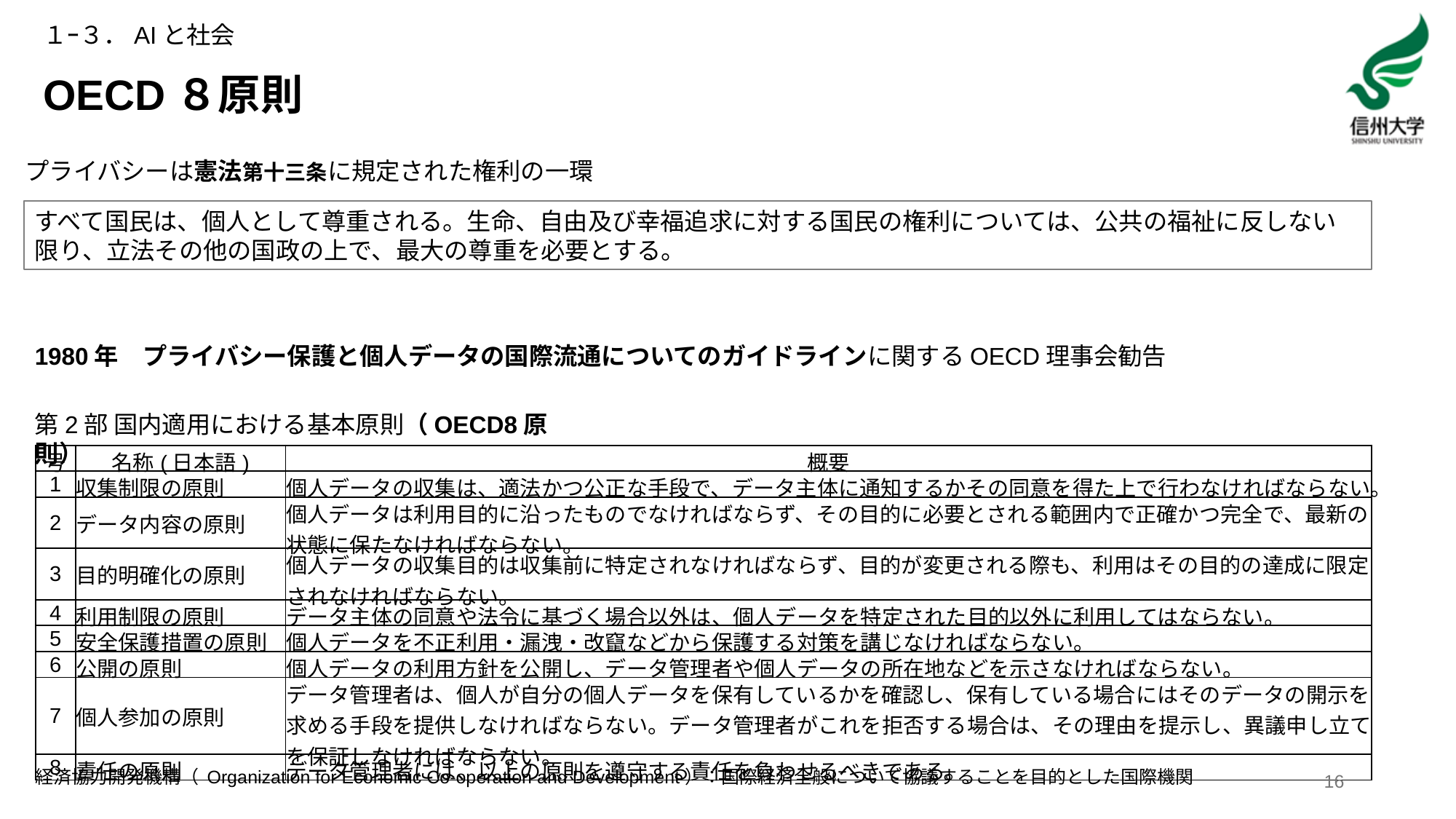

１ｰ３．AIと社会
# OECD８原則
プライバシーは憲法第十三条に規定された権利の一環
すべて国民は、個人として尊重される。生命、自由及び幸福追求に対する国民の権利については、公共の福祉に反しない限り、立法その他の国政の上で、最大の尊重を必要とする。
1980年　プライバシー保護と個人データの国際流通についてのガイドラインに関するOECD理事会勧告
第2部 国内適用における基本原則（OECD8原則）
| 号 | 名称(日本語) | 概要 |
| --- | --- | --- |
| 1 | 収集制限の原則 | 個人データの収集は、適法かつ公正な手段で、データ主体に通知するかその同意を得た上で行わなければならない。 |
| 2 | データ内容の原則 | 個人データは利用目的に沿ったものでなければならず、その目的に必要とされる範囲内で正確かつ完全で、最新の状態に保たなければならない。 |
| 3 | 目的明確化の原則 | 個人データの収集目的は収集前に特定されなければならず、目的が変更される際も、利用はその目的の達成に限定されなければならない。 |
| 4 | 利用制限の原則 | データ主体の同意や法令に基づく場合以外は、個人データを特定された目的以外に利用してはならない。 |
| 5 | 安全保護措置の原則 | 個人データを不正利用・漏洩・改竄などから保護する対策を講じなければならない。 |
| 6 | 公開の原則 | 個人データの利用方針を公開し、データ管理者や個人データの所在地などを示さなければならない。 |
| 7 | 個人参加の原則 | データ管理者は、個人が自分の個人データを保有しているかを確認し、保有している場合にはそのデータの開示を求める手段を提供しなければならない。データ管理者がこれを拒否する場合は、その理由を提示し、異議申し立てを保証しなければならない。 |
| 8 | 責任の原則 | データ管理者には、以上の原則を遵守する責任を負わせるべきである。 |
16
経済協力開発機構（ Organization for Economic Co-operation and Development）：国際経済全般について協議することを目的とした国際機関